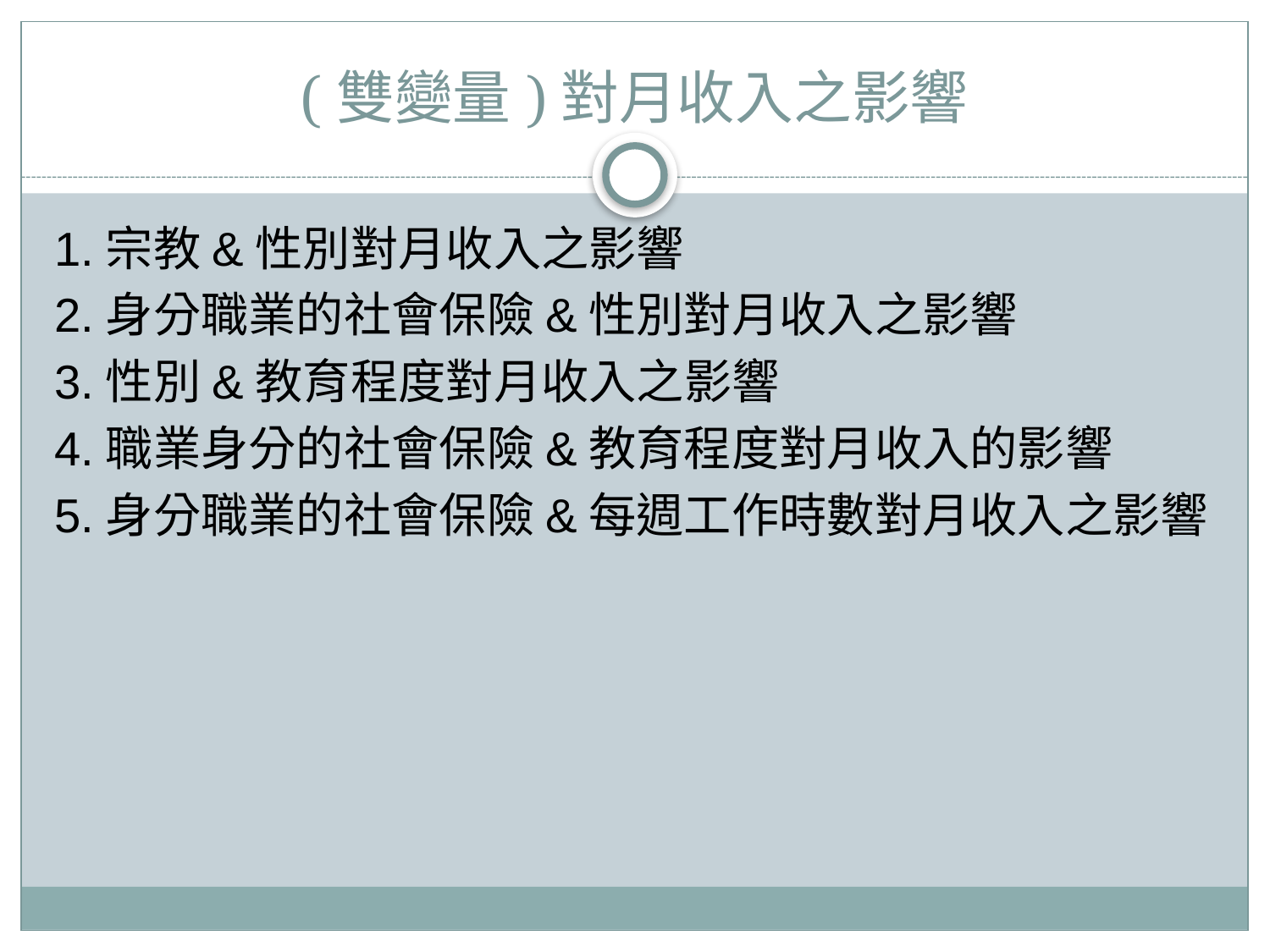

# (雙變量)對月收入之影響
1.宗教&性別對月收入之影響
2.身分職業的社會保險&性別對月收入之影響
3.性別&教育程度對月收入之影響
4.職業身分的社會保險&教育程度對月收入的影響
5.身分職業的社會保險&每週工作時數對月收入之影響